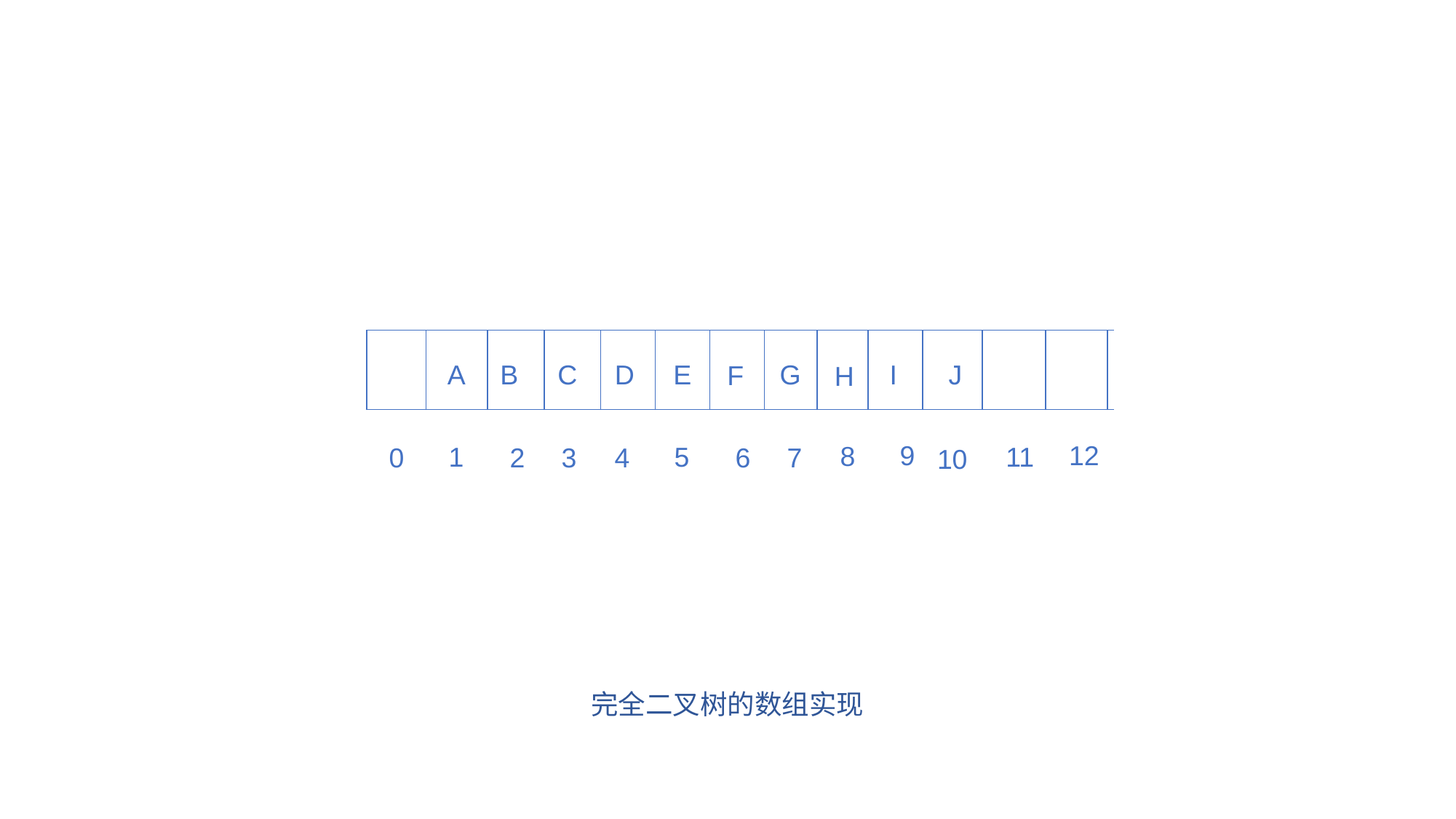

A
B
C
E
G
I
J
D
F
H
12
9
8
1
5
11
0
2
4
6
3
7
10
完全二叉树的数组实现